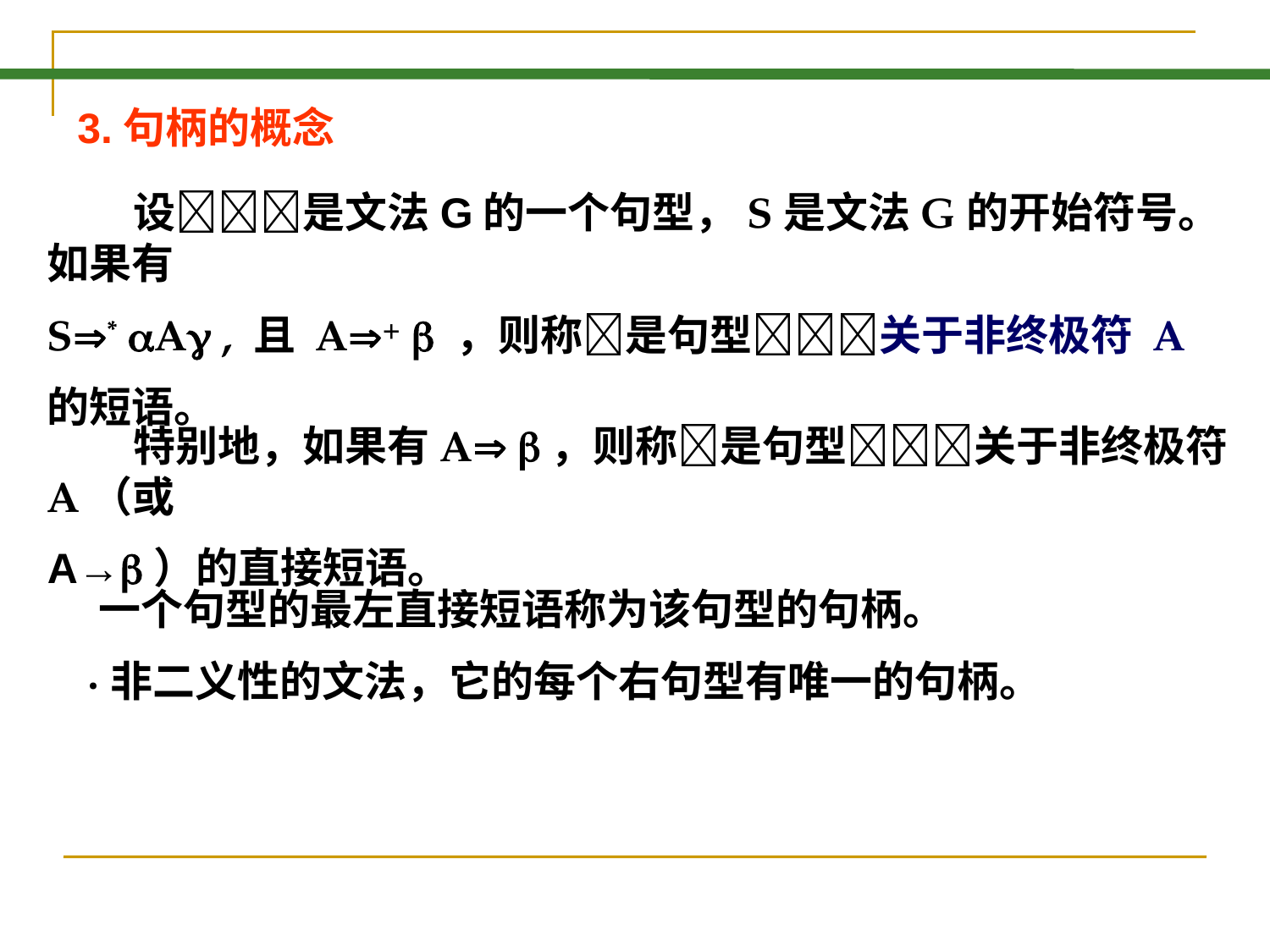

3.句柄的概念
        设αβγ是文法G的一个句型，S是文法G的开始符号。如果有
S⇒* αAγ , 且 A⇒+ β ，则称β是句型αβγ关于非终极符 A
的短语。
        特别地，如果有A⇒ β，则称β是句型αβγ关于非终极符A（或
A→β）的直接短语。
        一个句型的最左直接短语称为该句型的句柄。
       ·非二义性的文法，它的每个右句型有唯一的句柄。
18